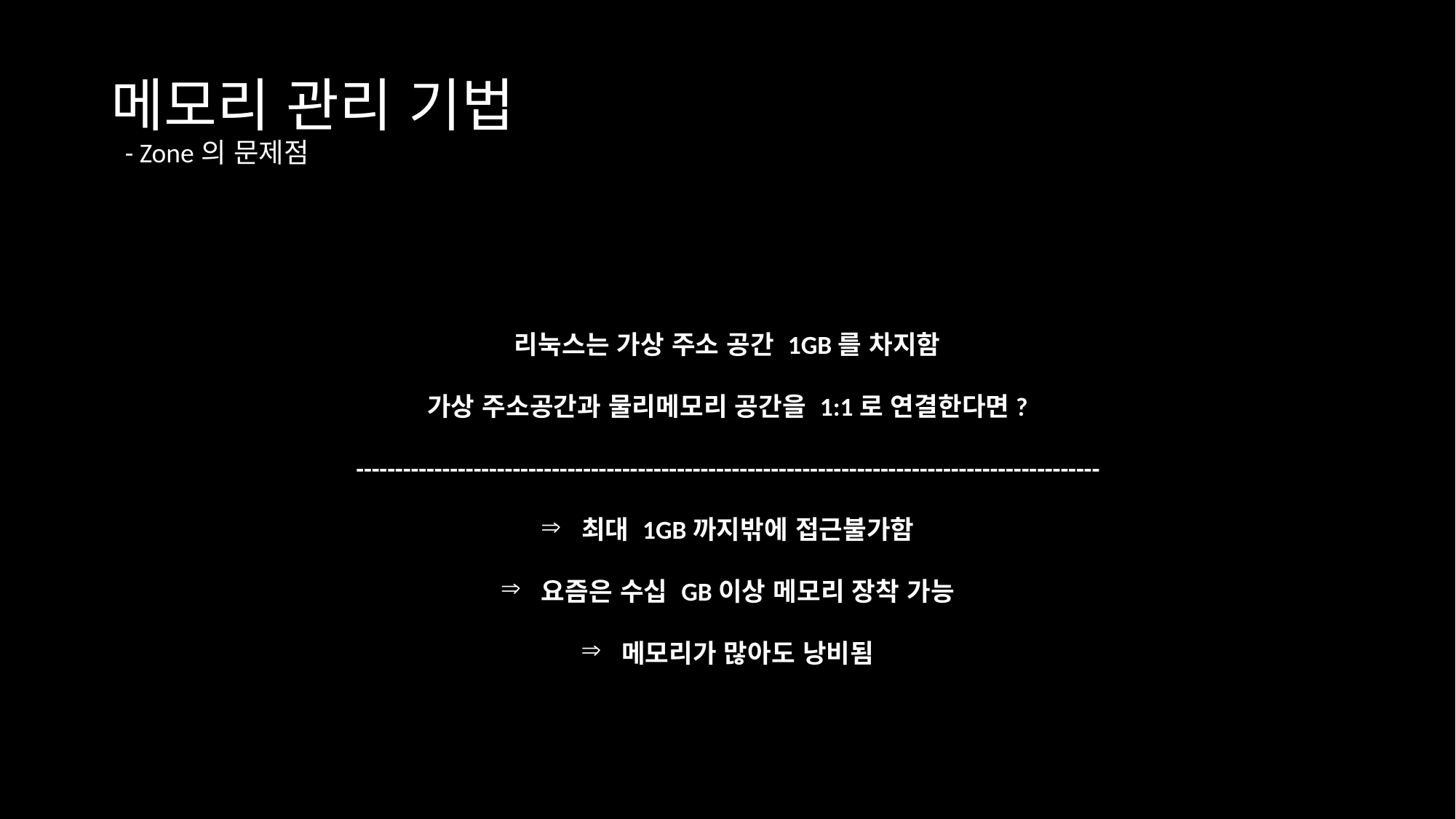

# 메모리 관리 기법 - Zone의 문제점
리눅스는 가상 주소 공간 1GB를 차지함
가상 주소공간과 물리메모리 공간을 1:1로 연결한다면?
-----------------------------------------------------------------------------------------------
 최대 1GB까지밖에 접근불가함
 요즘은 수십 GB이상 메모리 장착 가능
 메모리가 많아도 낭비됨